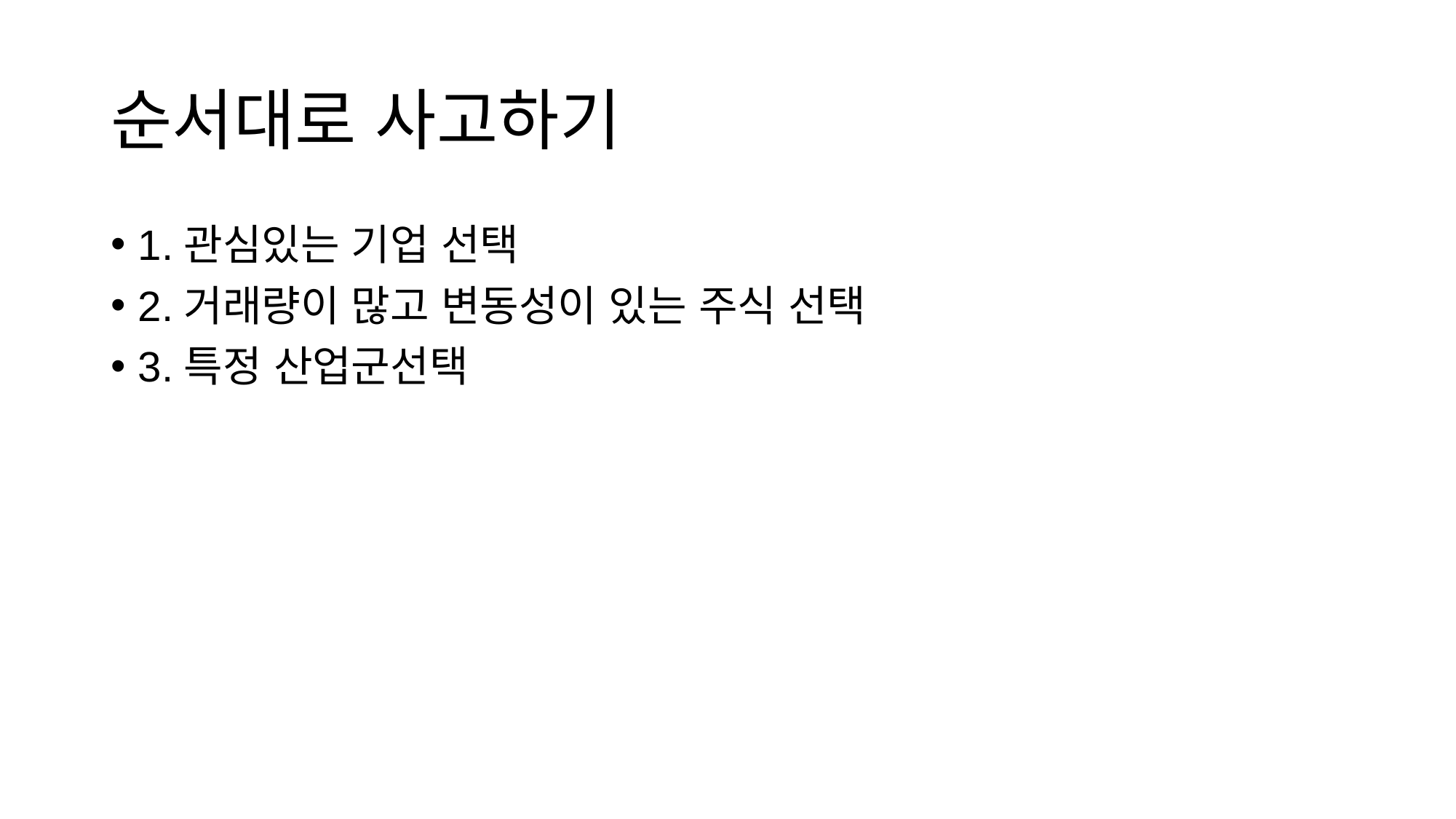

# 순서대로 사고하기
1.관심있는 기업 선택
2.거래량이 많고 변동성이 있는 주식 선택
3.특정 산업군선택